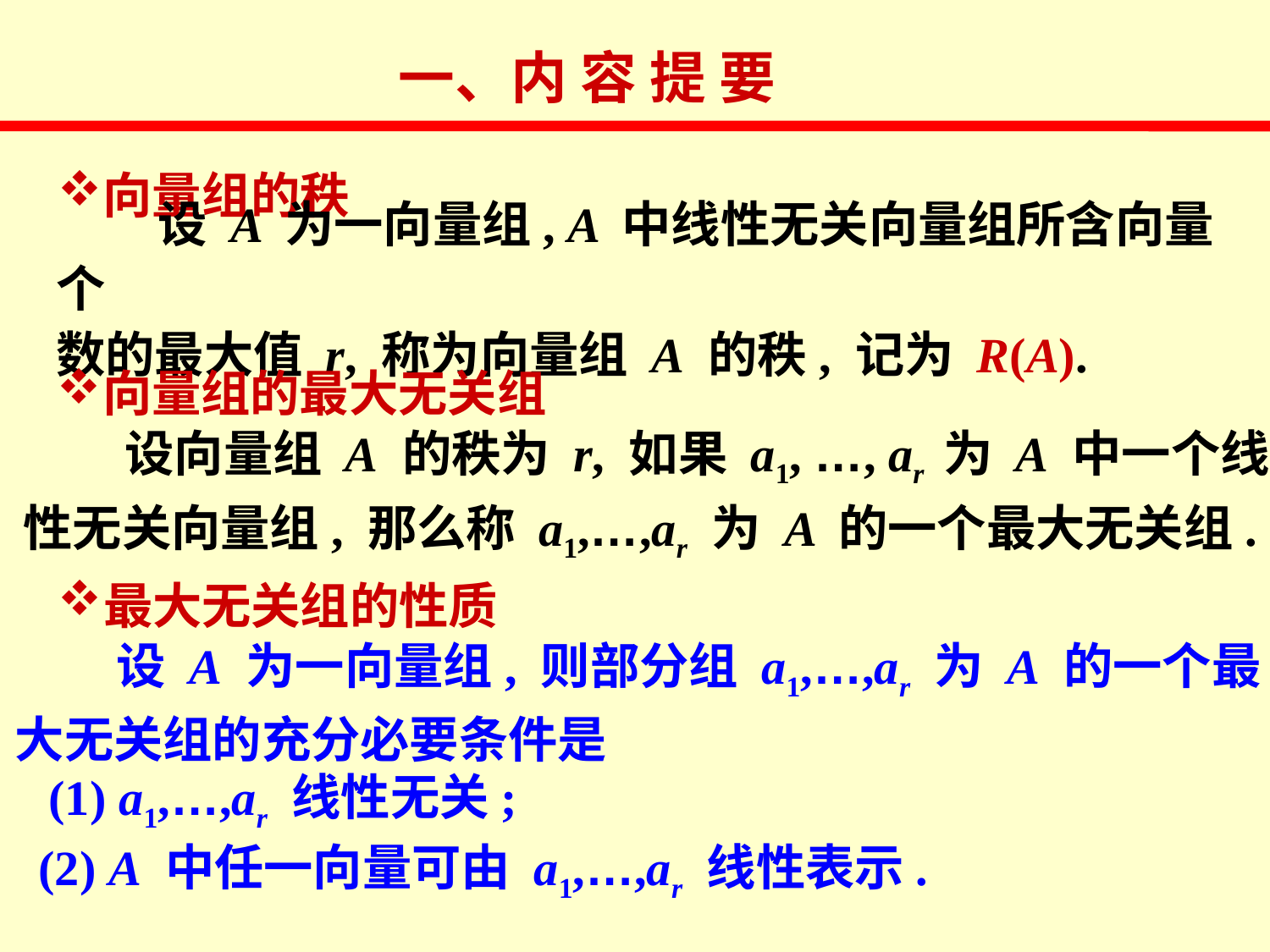

一、内 容 提 要

向量组的秩
        设 A 为一向量组, A 中线性无关向量组所含向量个
数的最大值 r, 称为向量组 A 的秩, 记为 R(A).
向量组的最大无关组
        设向量组 A 的秩为 r, 如果 a1, …, ar 为 A 中一个线
性无关向量组, 那么称 a1,…,ar 为 A 的一个最大无关组.
最大无关组的性质
        设 A 为一向量组, 则部分组 a1,…,ar 为 A 的一个最
大无关组的充分必要条件是
(1) a1,…,ar 线性无关;
(2) A 中任一向量可由 a1,…,ar 线性表示.
18